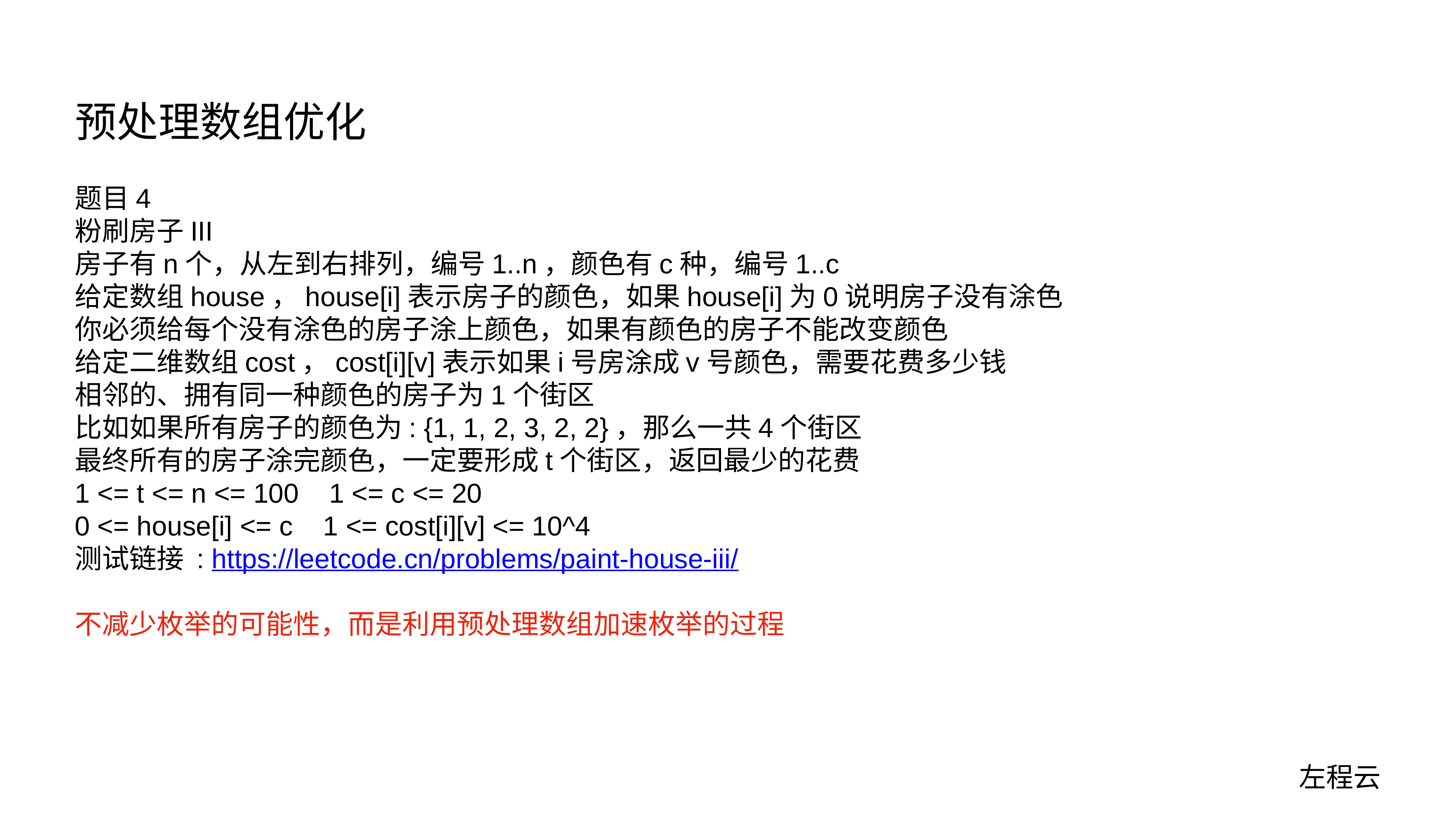

# 预处理数组优化
题目4
粉刷房子III
房子有n个，从左到右排列，编号1..n，颜色有c种，编号1..c
给定数组house，house[i]表示房子的颜色，如果house[i]为0说明房子没有涂色
你必须给每个没有涂色的房子涂上颜色，如果有颜色的房子不能改变颜色
给定二维数组cost，cost[i][v]表示如果i号房涂成v号颜色，需要花费多少钱
相邻的、拥有同一种颜色的房子为1个街区
比如如果所有房子的颜色为: {1, 1, 2, 3, 2, 2}，那么一共4个街区
最终所有的房子涂完颜色，一定要形成t个街区，返回最少的花费
1 <= t <= n <= 100    1 <= c <= 20
0 <= house[i] <= c    1 <= cost[i][v] <= 10^4
测试链接 : https://leetcode.cn/problems/paint-house-iii/

不减少枚举的可能性，而是利用预处理数组加速枚举的过程
左程云